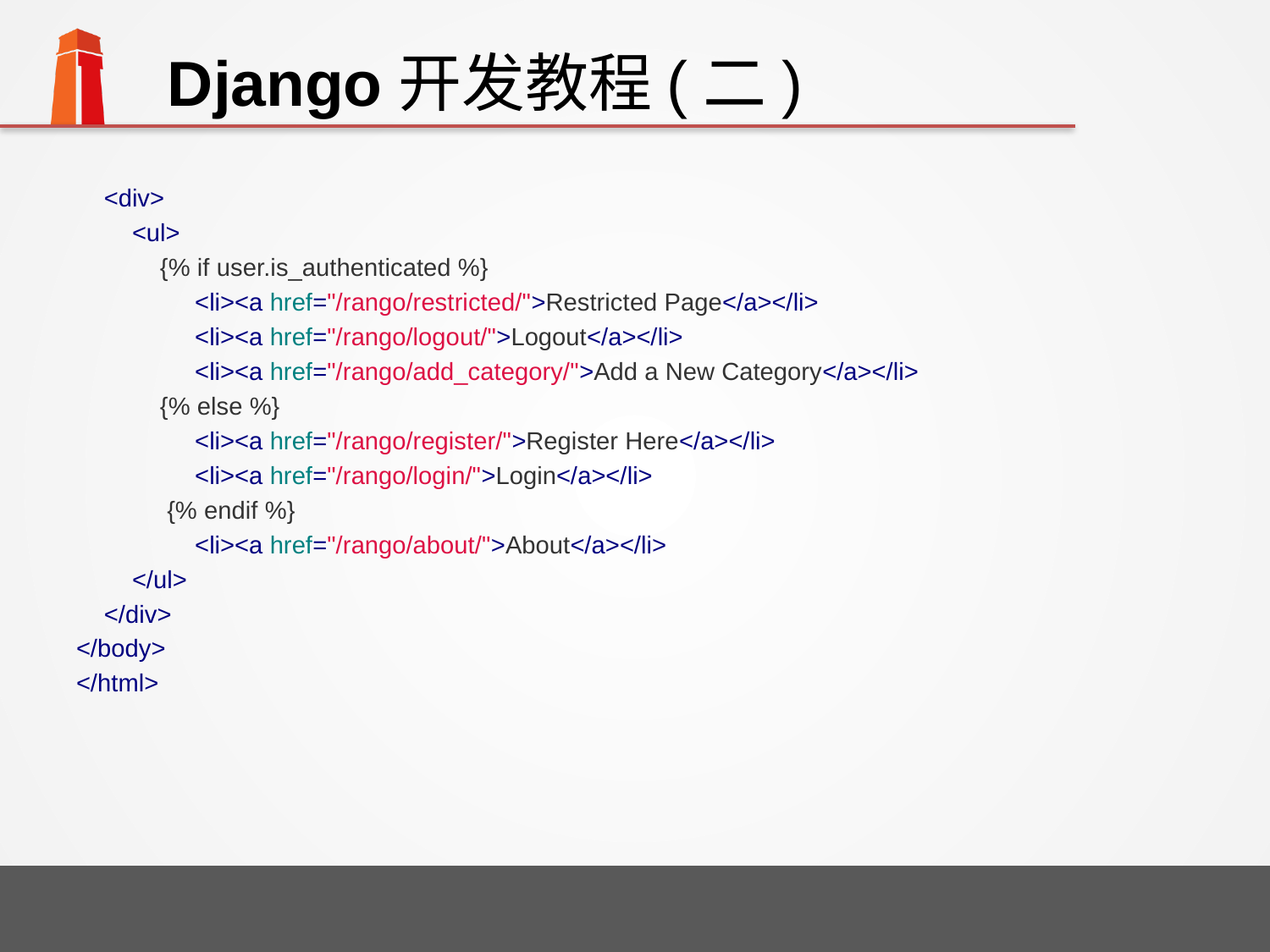

# Django开发教程(二)
    <div>
        <ul>
            {% if user.is_authenticated %}
                 <li><a href="/rango/restricted/">Restricted Page</a></li>
                 <li><a href="/rango/logout/">Logout</a></li>
                 <li><a href="/rango/add_category/">Add a New Category</a></li>
            {% else %}
                 <li><a href="/rango/register/">Register Here</a></li>
                 <li><a href="/rango/login/">Login</a></li>
             {% endif %}
                 <li><a href="/rango/about/">About</a></li>
        </ul>
    </div>
</body>
</html>